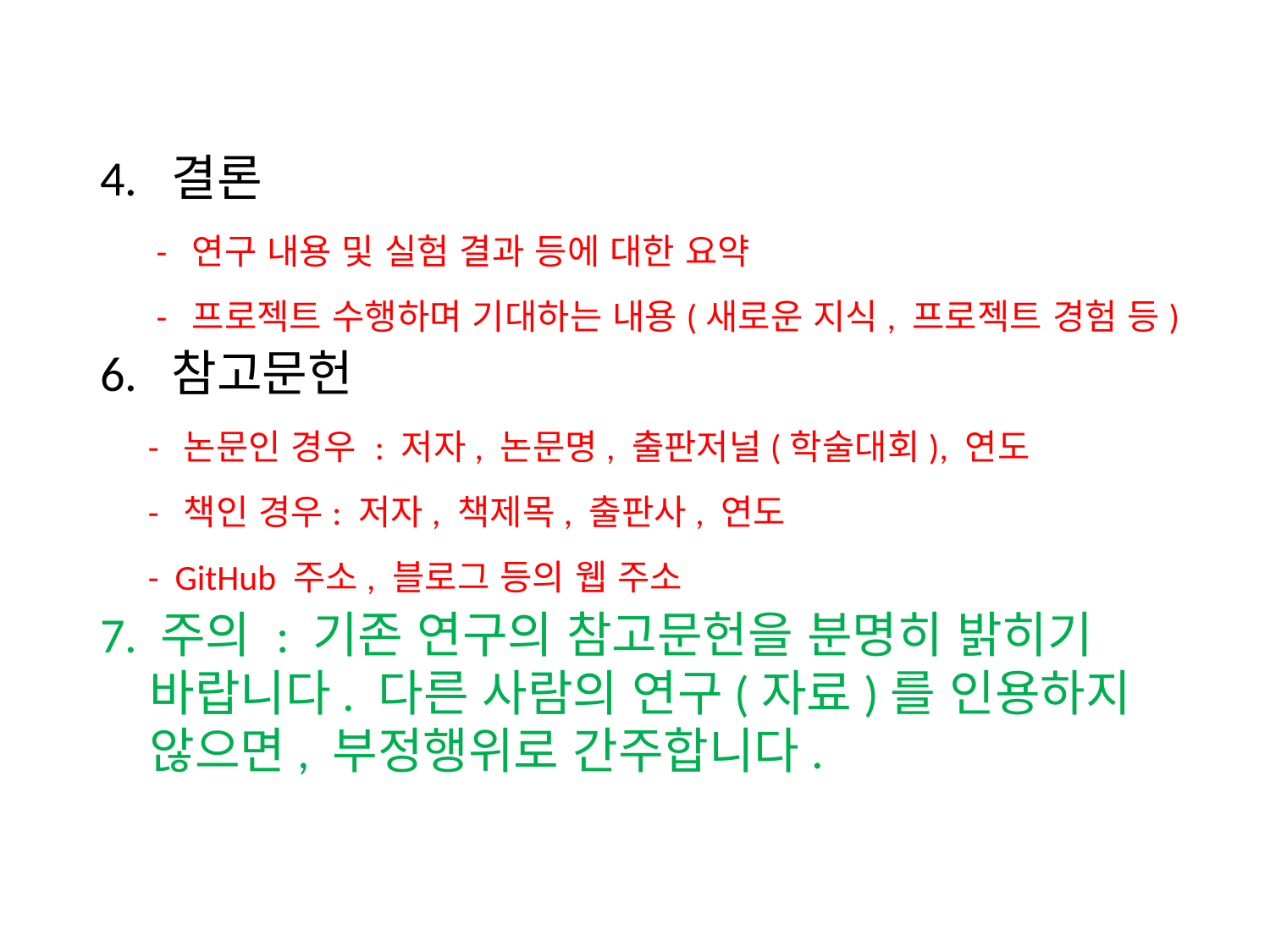

4.  결론
       -  연구 내용 및 실험 결과 등에 대한 요약
       -  프로젝트 수행하며 기대하는 내용(새로운 지식, 프로젝트 경험 등)
6.  참고문헌
      -  논문인 경우 : 저자, 논문명, 출판저널(학술대회), 연도
      -  책인 경우: 저자, 책제목, 출판사, 연도
      -  GitHub 주소, 블로그 등의 웹 주소
7. 주의 : 기존 연구의 참고문헌을 분명히 밝히기 바랍니다. 다른 사람의 연구(자료)를 인용하지 않으면, 부정행위로 간주합니다.